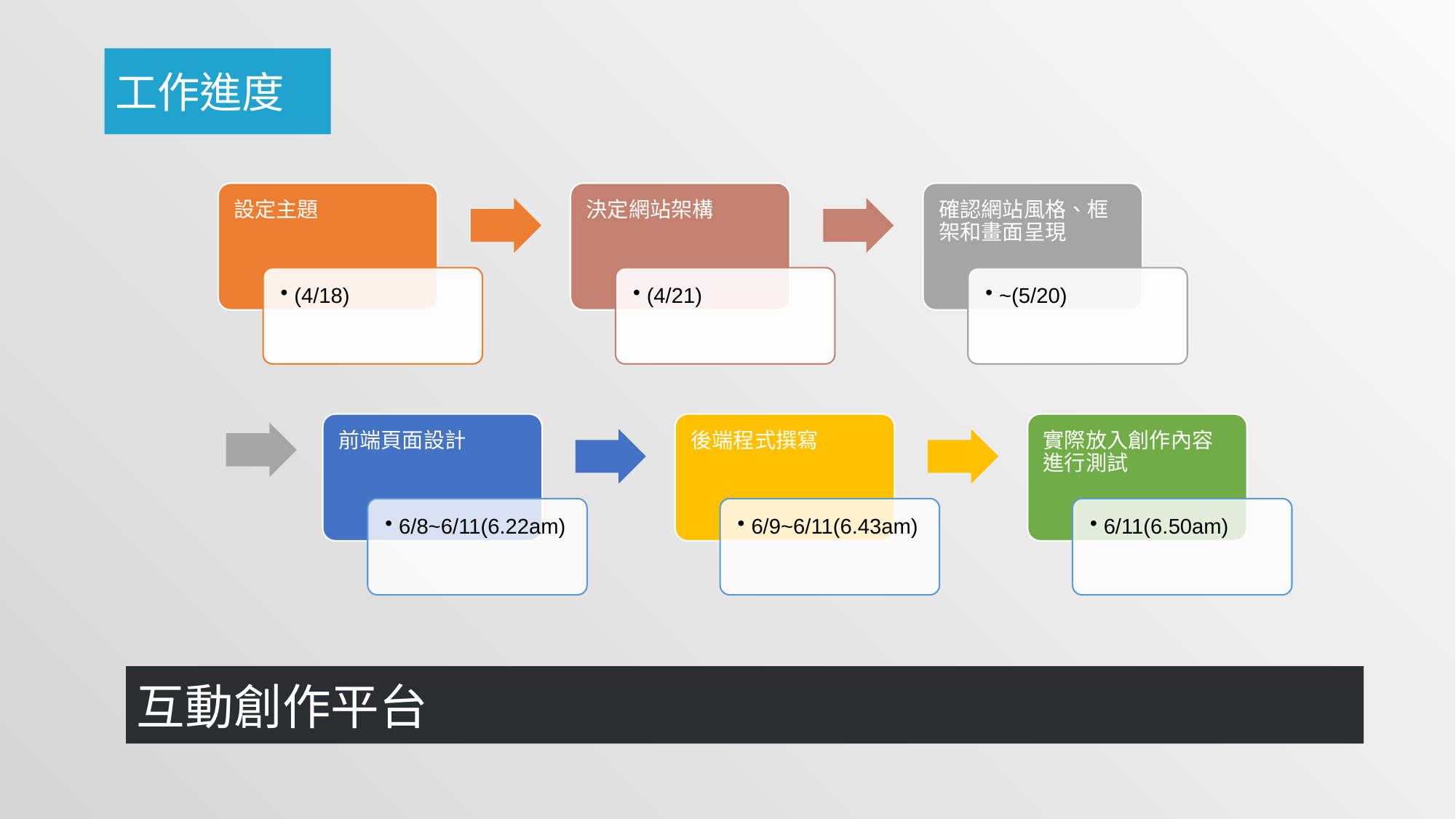

工作進度
設定主題
(4/18)

決定網站架構
(4/21)

確認網站風格、框架和畫面呈現
~(5/20)
前端頁面設計
6/8~6/11(6.22am)

後端程式撰寫
6/9~6/11(6.43am)

實際放入創作內容進行測試
6/11(6.50am)

互動創作平台